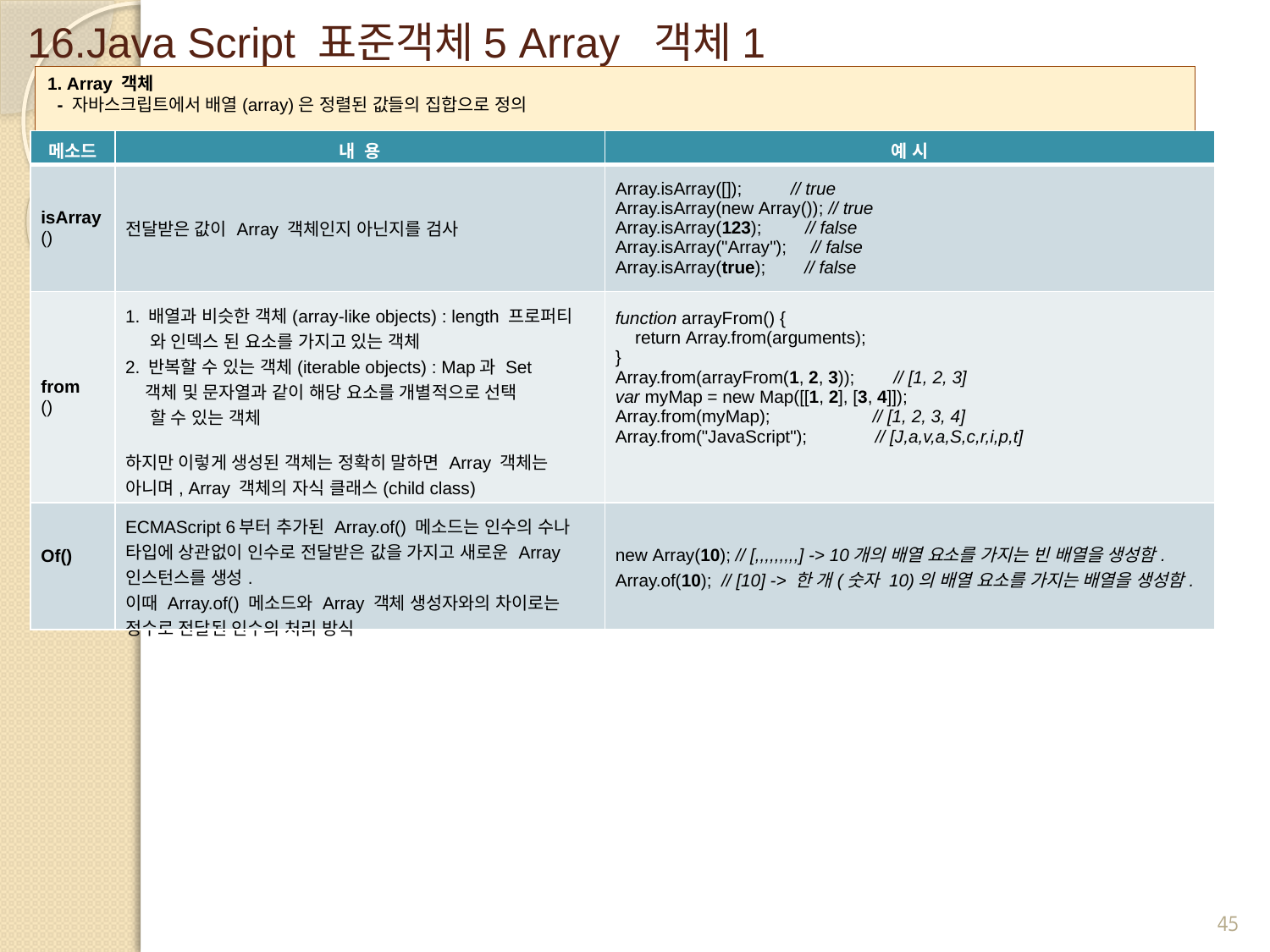

# 16.Java Script 표준객체5 Array  객체1
1. Array 객체
  - 자바스크립트에서 배열(array)은 정렬된 값들의 집합으로 정의

| 메소드 | 내 용 | 예 시 |
| --- | --- | --- |
| isArray () | 전달받은 값이 Array 객체인지 아닌지를 검사 | Array.isArray([]);          // true Array.isArray(new Array()); // true Array.isArray(123);         // false Array.isArray("Array");     // false Array.isArray(true);        // false |
| from () | 1. 배열과 비슷한 객체(array-like objects) : length 프로퍼티 와 인덱스 된 요소를 가지고 있는 객체 2. 반복할 수 있는 객체(iterable objects) : Map과 Set 객체 및 문자열과 같이 해당 요소를 개별적으로 선택 할 수 있는 객체   하지만 이렇게 생성된 객체는 정확히 말하면 Array 객체는 아니며, Array 객체의 자식 클래스(child class) | function arrayFrom() {     return Array.from(arguments); } Array.from(arrayFrom(1, 2, 3));        // [1, 2, 3] var myMap = new Map([[1, 2], [3, 4]]); Array.from(myMap);                     // [1, 2, 3, 4] Array.from("JavaScript");              // [J,a,v,a,S,c,r,i,p,t] |
| Of() | ECMAScript 6부터 추가된 Array.of() 메소드는 인수의 수나 타입에 상관없이 인수로 전달받은 값을 가지고 새로운 Array 인스턴스를 생성. 이때 Array.of() 메소드와 Array 객체 생성자와의 차이로는 정수로 전달된 인수의 처리 방식 | new Array(10); // [,,,,,,,,,] -> 10개의 배열 요소를 가지는 빈 배열을 생성함. Array.of(10);  // [10] -> 한 개(숫자 10)의 배열 요소를 가지는 배열을 생성함. |
45